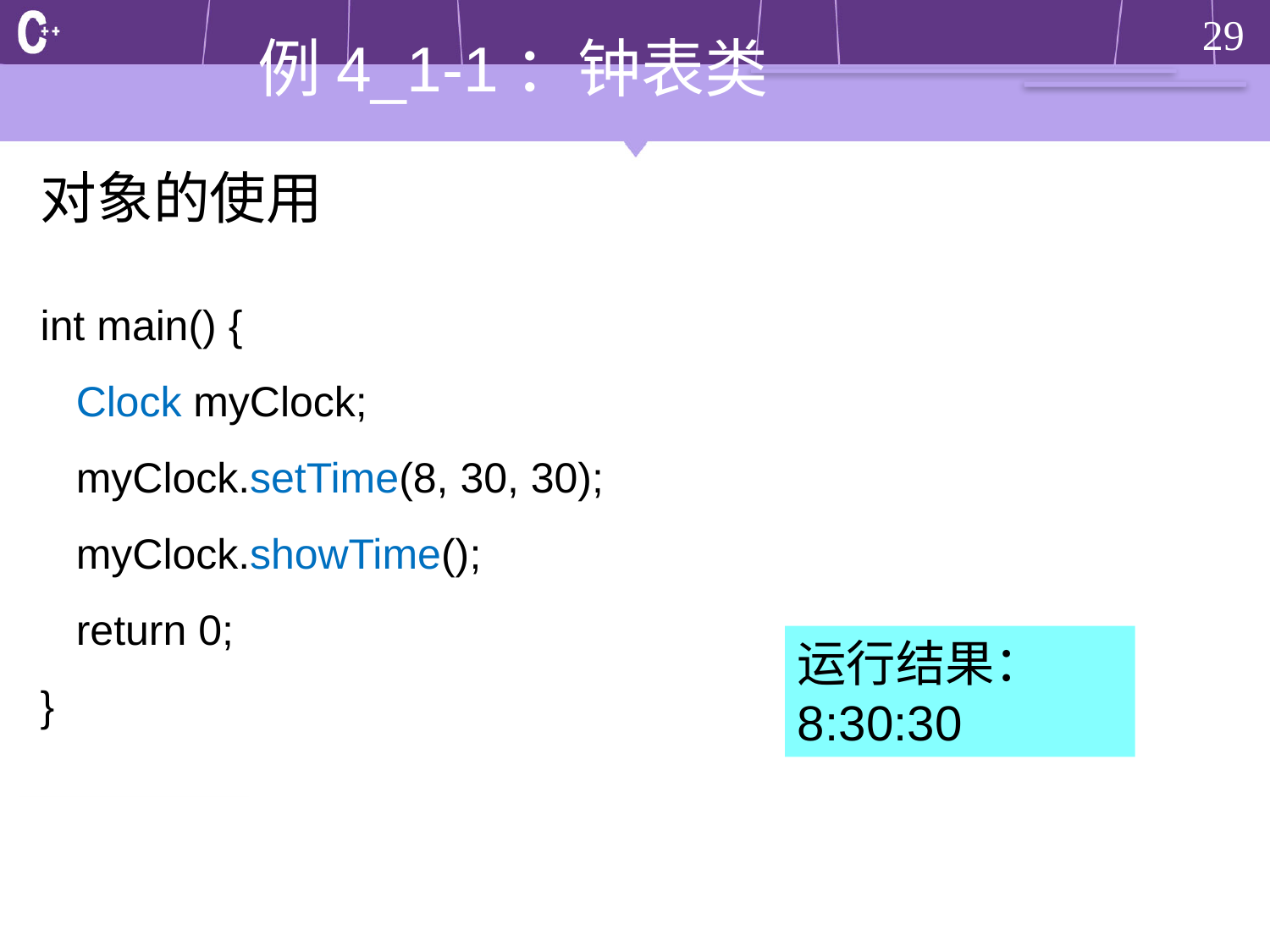

# 例4_1-1：钟表类
对象的使用
int main() {
	Clock myClock;
	myClock.setTime(8, 30, 30);
	myClock.showTime();
	return 0;
}

运行结果：
8:30:30